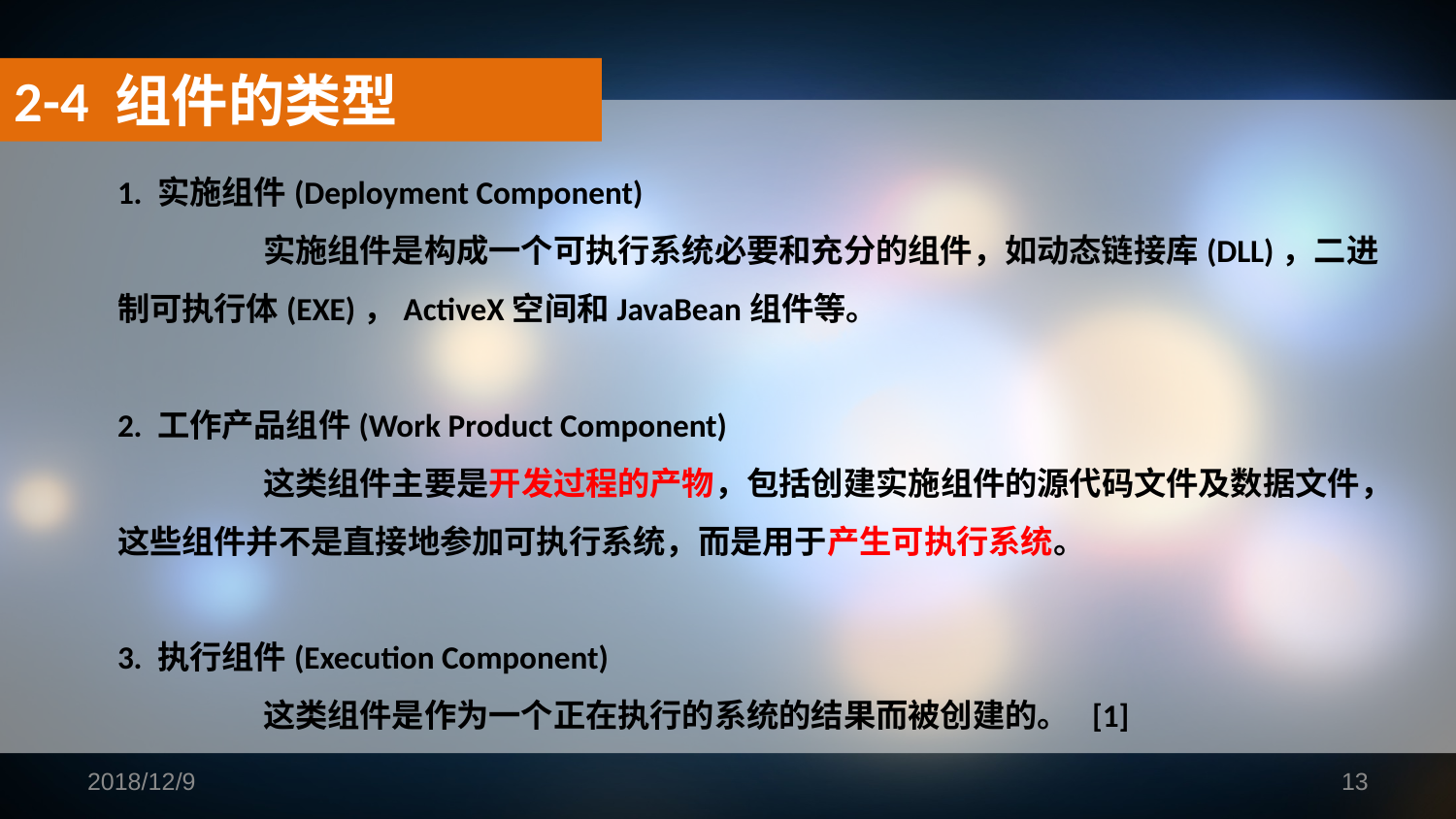

2-4 组件的类型

1. 实施组件(Deployment Component)
	实施组件是构成一个可执行系统必要和充分的组件，如动态链接库(DLL)，二进制可执行体(EXE)，ActiveX空间和JavaBean组件等。

2. 工作产品组件(Work Product Component)
	这类组件主要是开发过程的产物，包括创建实施组件的源代码文件及数据文件，这些组件并不是直接地参加可执行系统，而是用于产生可执行系统。

3. 执行组件(Execution Component)
	这类组件是作为一个正在执行的系统的结果而被创建的。  [1]

2018/12/9
13